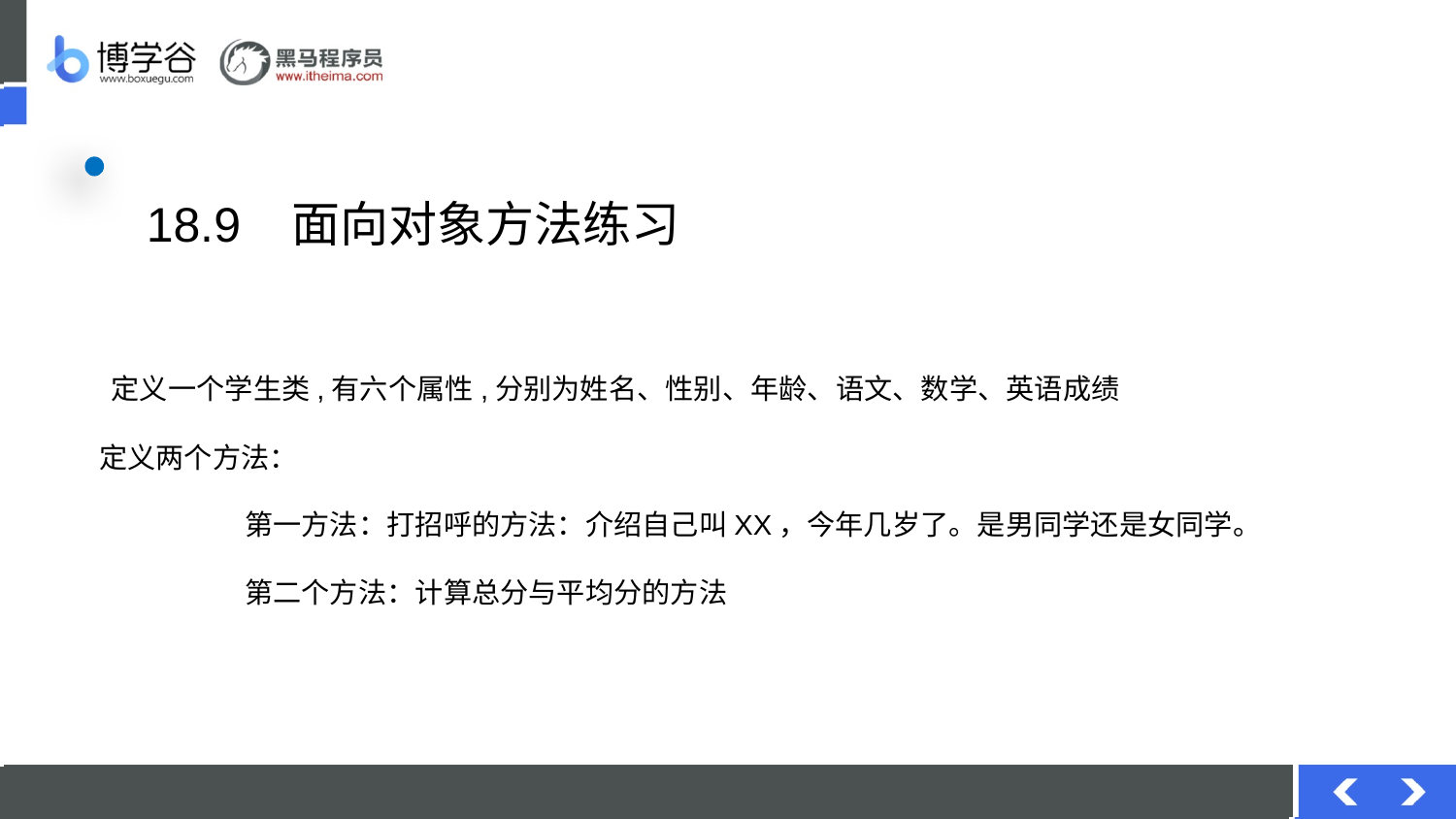

# 18.9	面向对象方法练习
定义一个学生类,有六个属性,分别为姓名、性别、年龄、语文、数学、英语成绩
定义两个方法：

	第一方法：打招呼的方法：介绍自己叫XX，今年几岁了。是男同学还是女同学。

	第二个方法：计算总分与平均分的方法